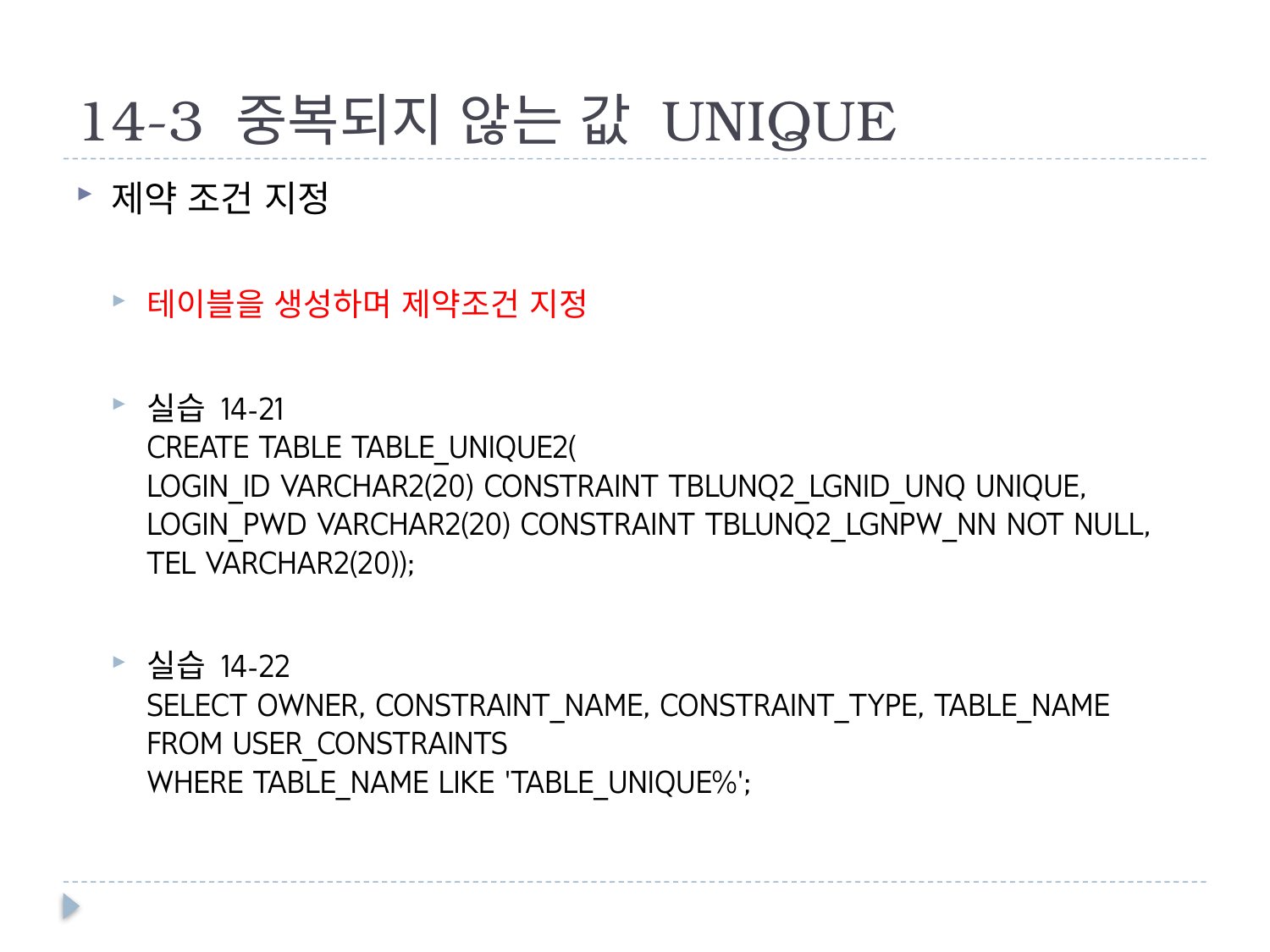

# 14-3 중복되지 않는 값 UNIQUE
제약 조건 지정

테이블을 생성하며 제약조건 지정

실습 14-21
CREATE TABLE TABLE_UNIQUE2(
LOGIN_ID VARCHAR2(20) CONSTRAINT TBLUNQ2_LGNID_UNQ UNIQUE,
LOGIN_PWD VARCHAR2(20) CONSTRAINT TBLUNQ2_LGNPW_NN NOT NULL,
TEL VARCHAR2(20));

실습 14-22
SELECT OWNER, CONSTRAINT_NAME, CONSTRAINT_TYPE, TABLE_NAME
FROM USER_CONSTRAINTS
WHERE TABLE_NAME LIKE 'TABLE_UNIQUE%';